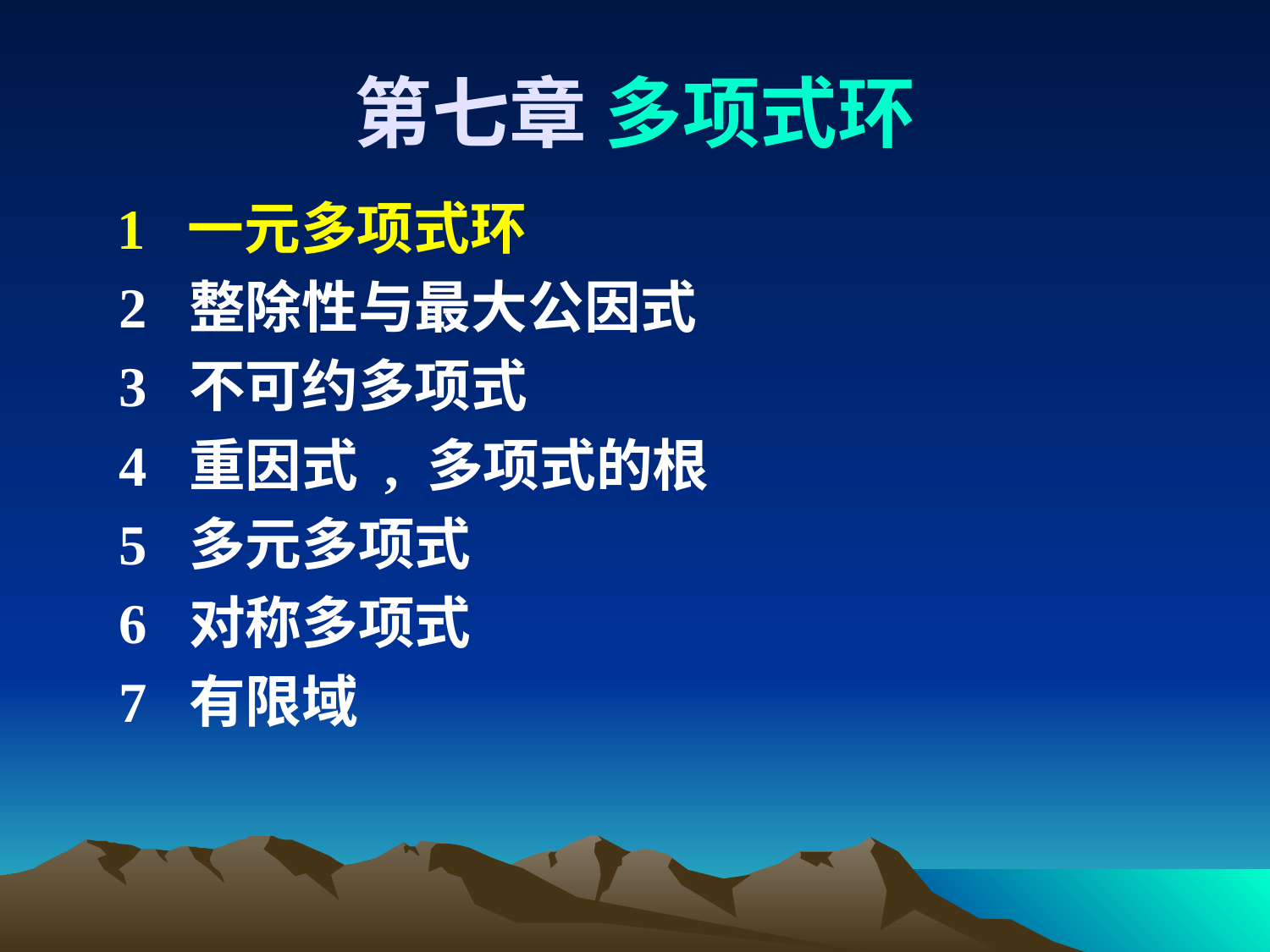

# 第七章 多项式环
   1  一元多项式环
   2  整除性与最大公因式
   3  不可约多项式
   4  重因式 , 多项式的根
   5  多元多项式
   6  对称多项式
   7  有限域